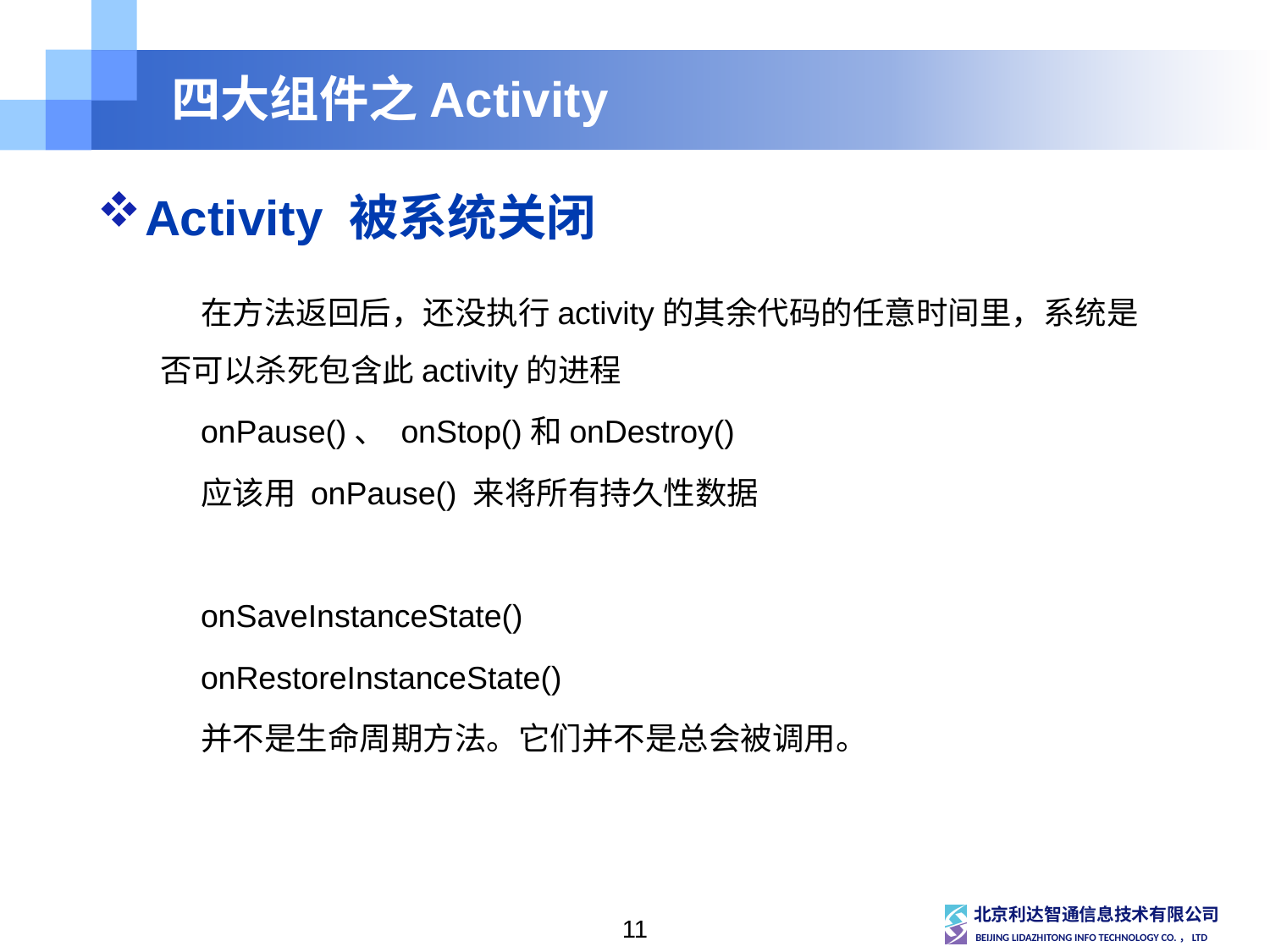

# 四大组件之Activity
Activity 被系统关闭

在方法返回后，还没执行activity的其余代码的任意时间里，系统是否可以杀死包含此activity的进程
onPause()、 onStop()和onDestroy()
应该用 onPause() 来将所有持久性数据

onSaveInstanceState()
onRestoreInstanceState()
并不是生命周期方法。它们并不是总会被调用。

11